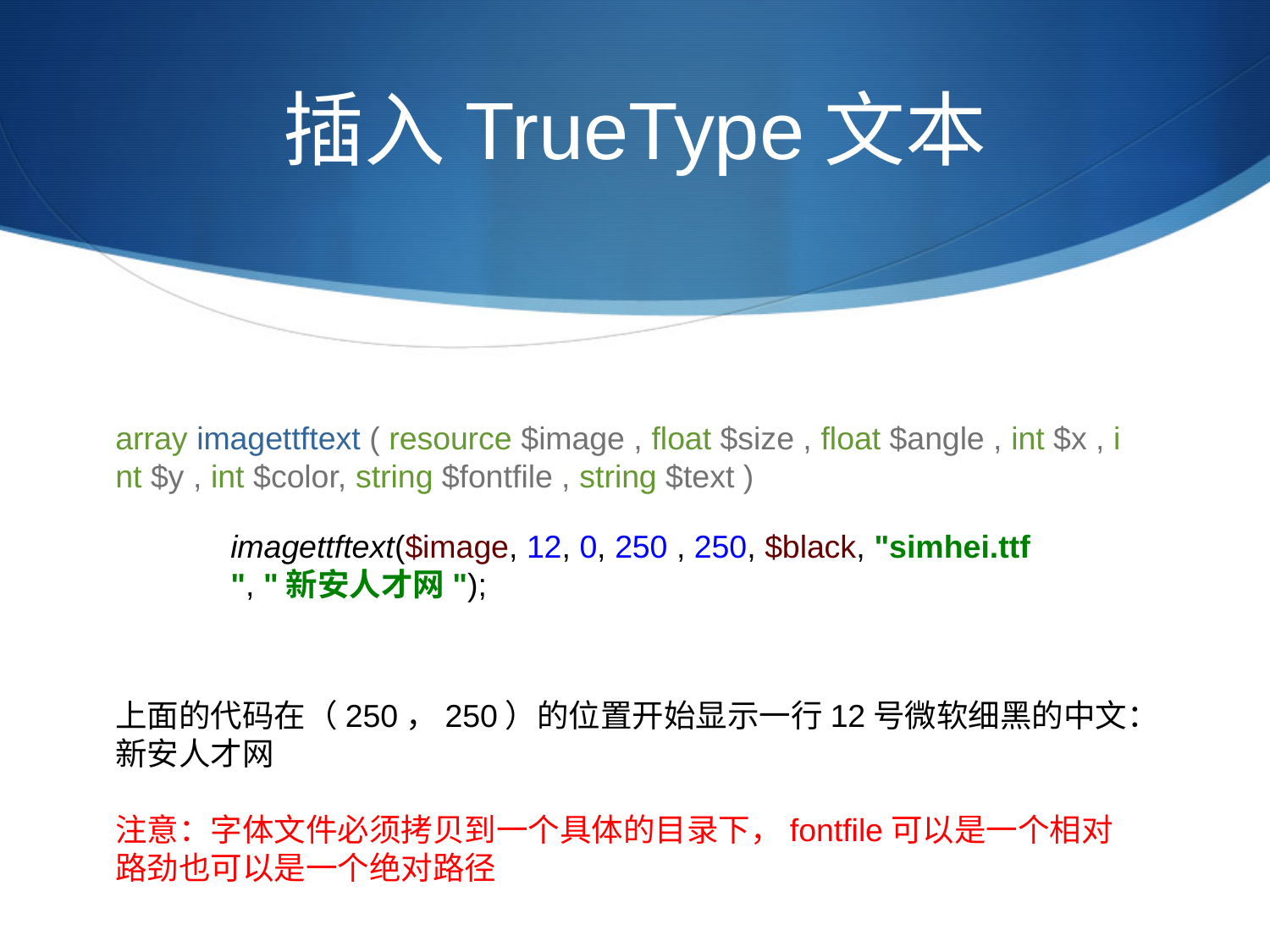

# 插入TrueType文本
array imagettftext ( resource $image , float $size , float $angle , int $x , int $y , int $color, string $fontfile , string $text )
imagettftext($image, 12, 0, 250 , 250, $black, "simhei.ttf", "新安人才网");
上面的代码在（250，250）的位置开始显示一行12号微软细黑的中文：新安人才网

注意：字体文件必须拷贝到一个具体的目录下，fontfile可以是一个相对路劲也可以是一个绝对路径